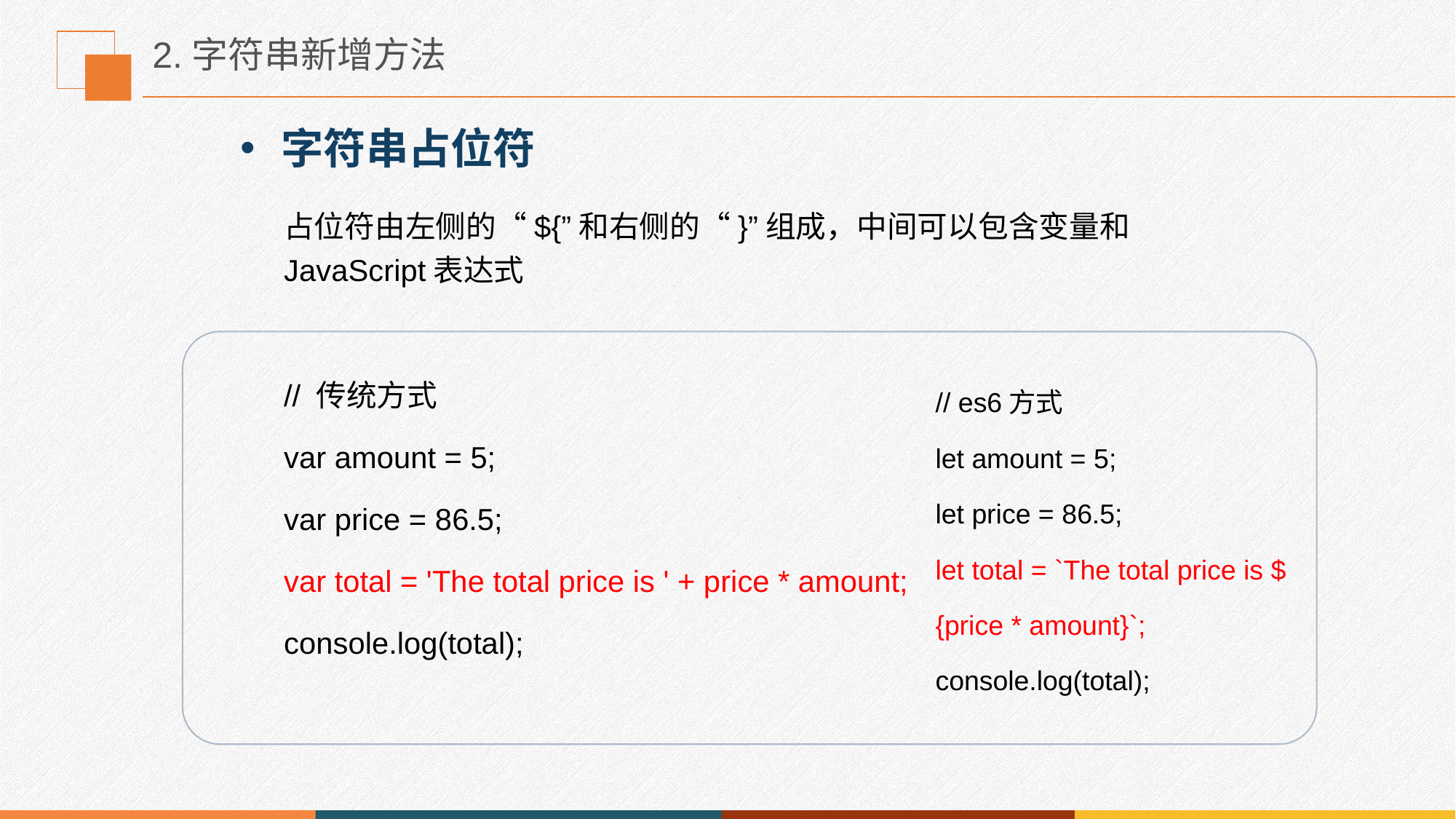

# 2.字符串新增方法
字符串占位符
占位符由左侧的“${”和右侧的“}”组成，中间可以包含变量和JavaScript表达式

// 传统方式
var amount = 5;
var price = 86.5;
var total = 'The total price is ' + price * amount;
console.log(total);

// es6方式
let amount = 5;
let price = 86.5;
let total = `The total price is ${price * amount}`;
console.log(total);